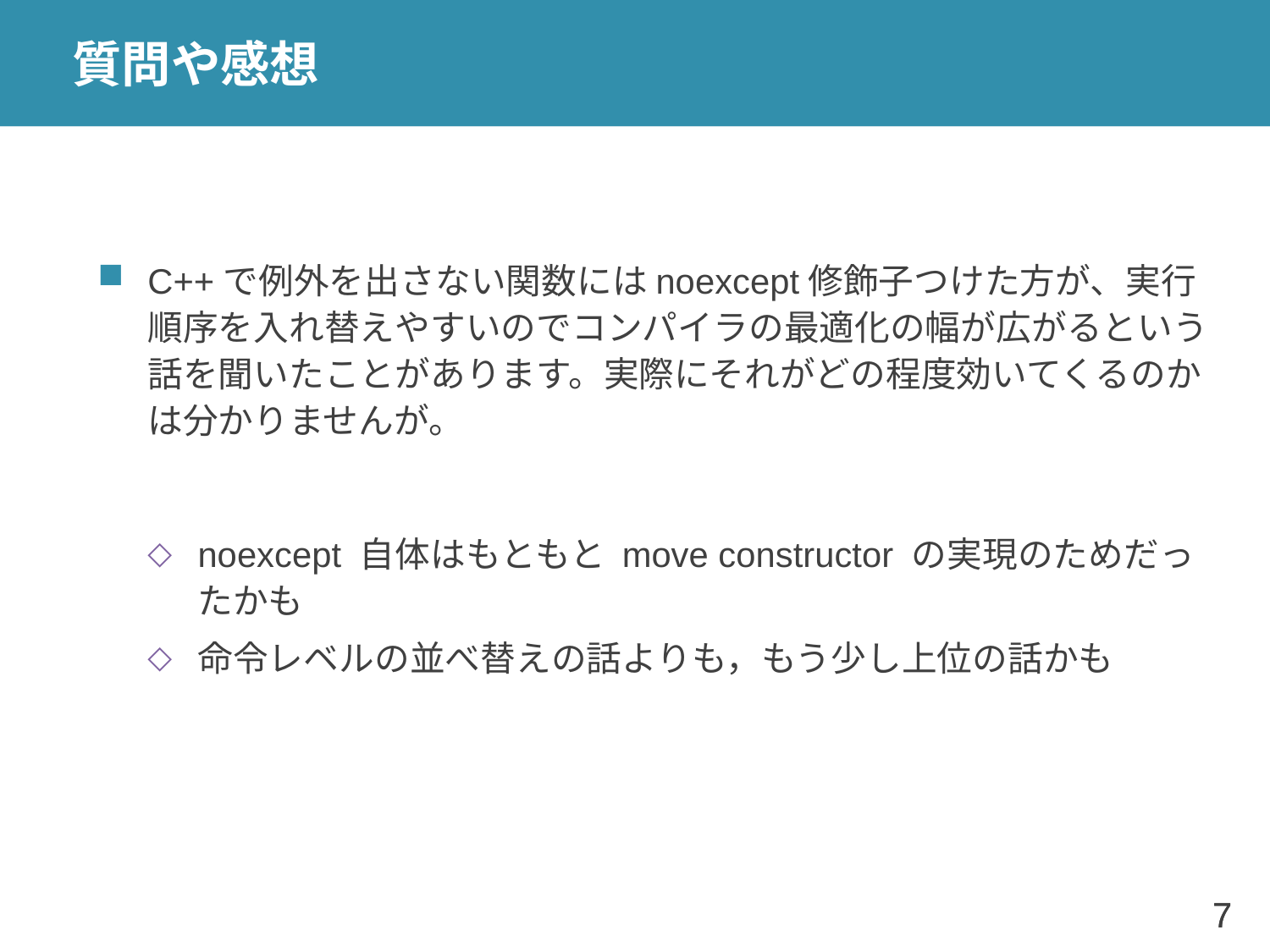

# 質問や感想
C++で例外を出さない関数にはnoexcept修飾子つけた方が、実行順序を入れ替えやすいのでコンパイラの最適化の幅が広がるという話を聞いたことがあります。実際にそれがどの程度効いてくるのかは分かりませんが。

noexcept 自体はもともと move constructor の実現のためだったかも
命令レベルの並べ替えの話よりも，もう少し上位の話かも